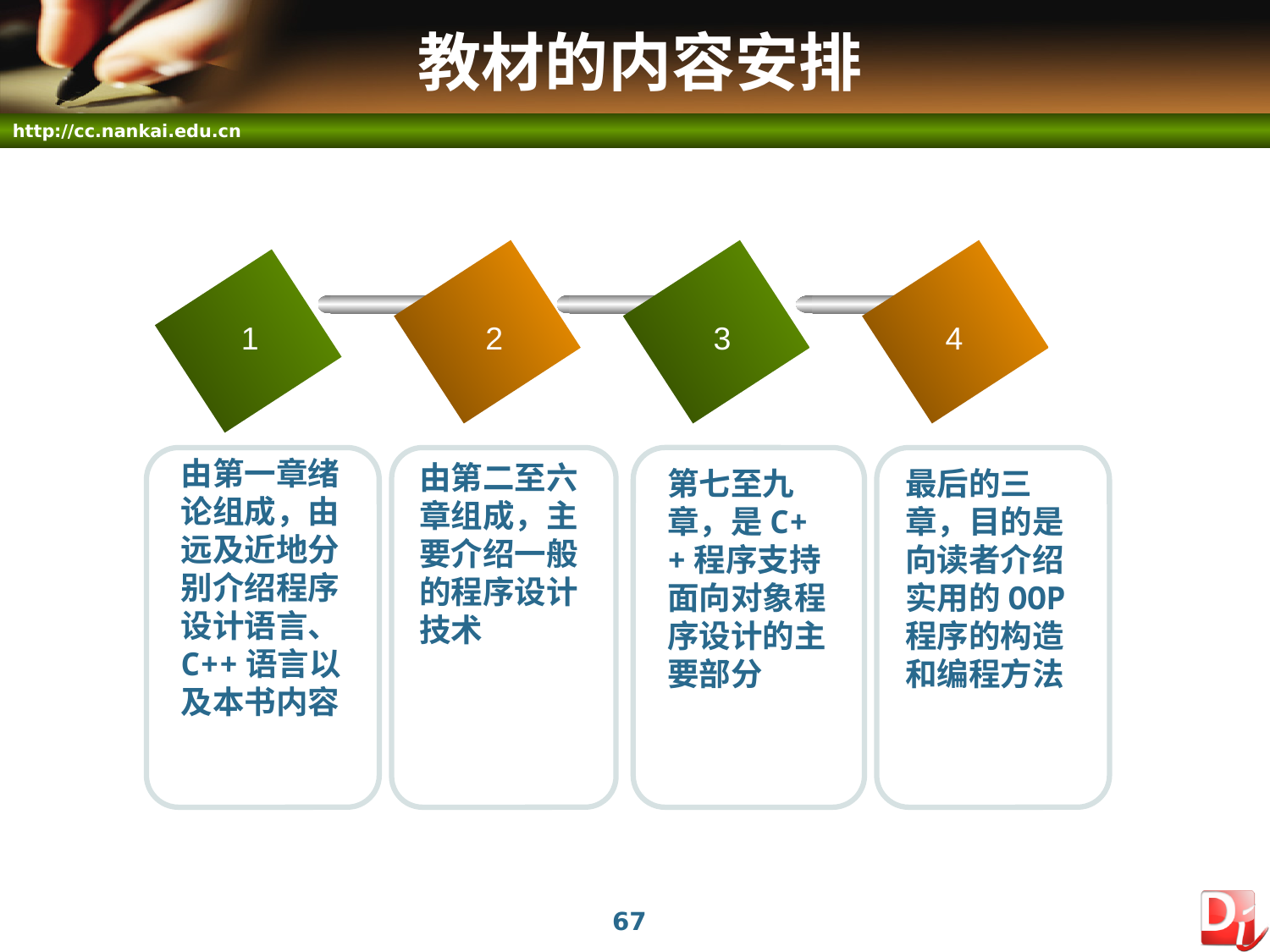

# 教材的内容安排

1
2
3
4

由第一章绪论组成，由远及近地分别介绍程序设计语言、C++语言以及本书内容

由第二至六章组成，主要介绍一般的程序设计技术
第七至九章，是C++程序支持面向对象程序设计的主要部分
最后的三章，目的是向读者介绍实用的OOP程序的构造和编程方法
67